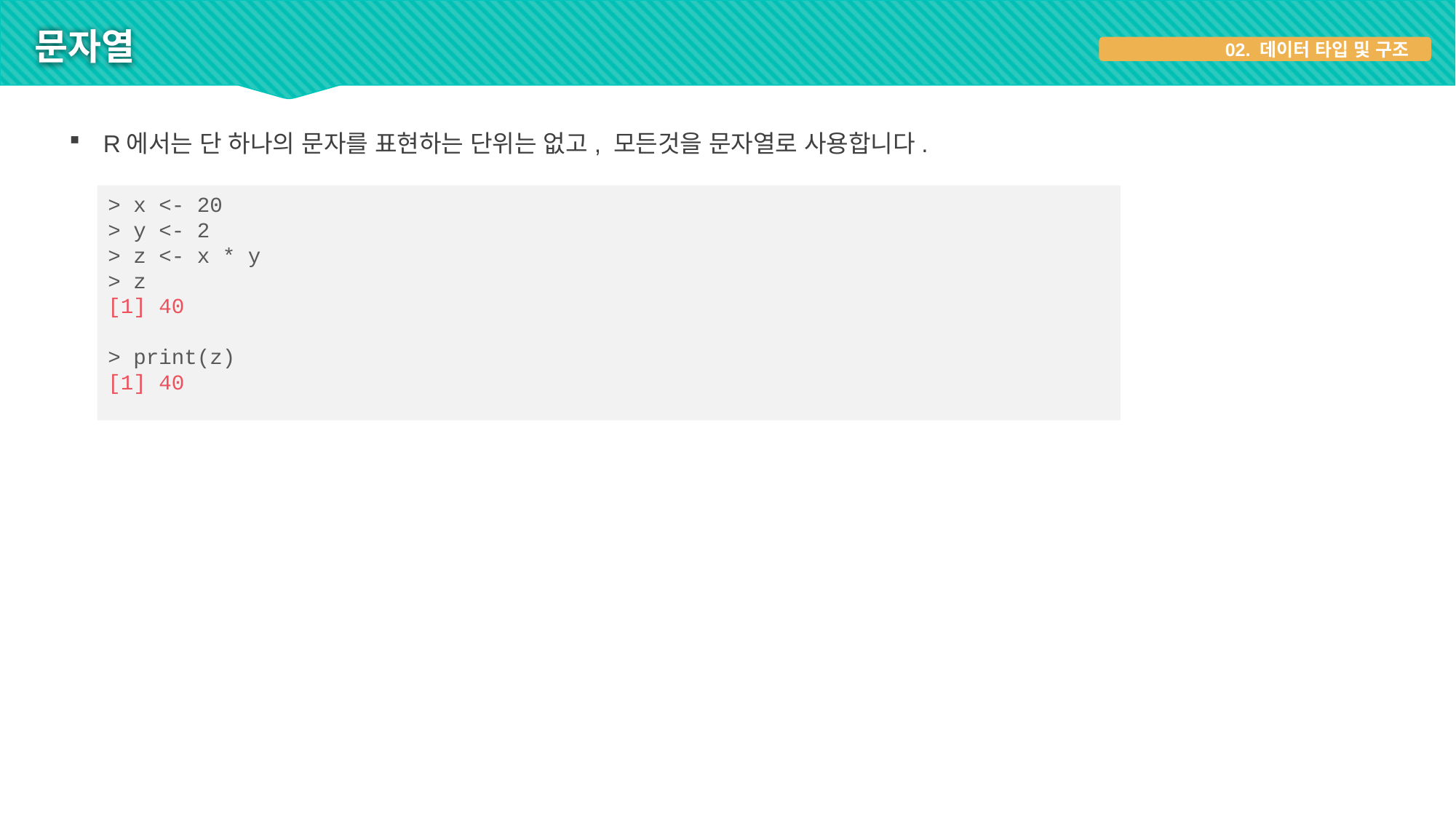

# 문자열
02. 데이터 타입 및 구조
R에서는 단 하나의 문자를 표현하는 단위는 없고, 모든것을 문자열로 사용합니다.
> x <- 20
> y <- 2
> z <- x * y
> z
[1] 40

> print(z)
[1] 40